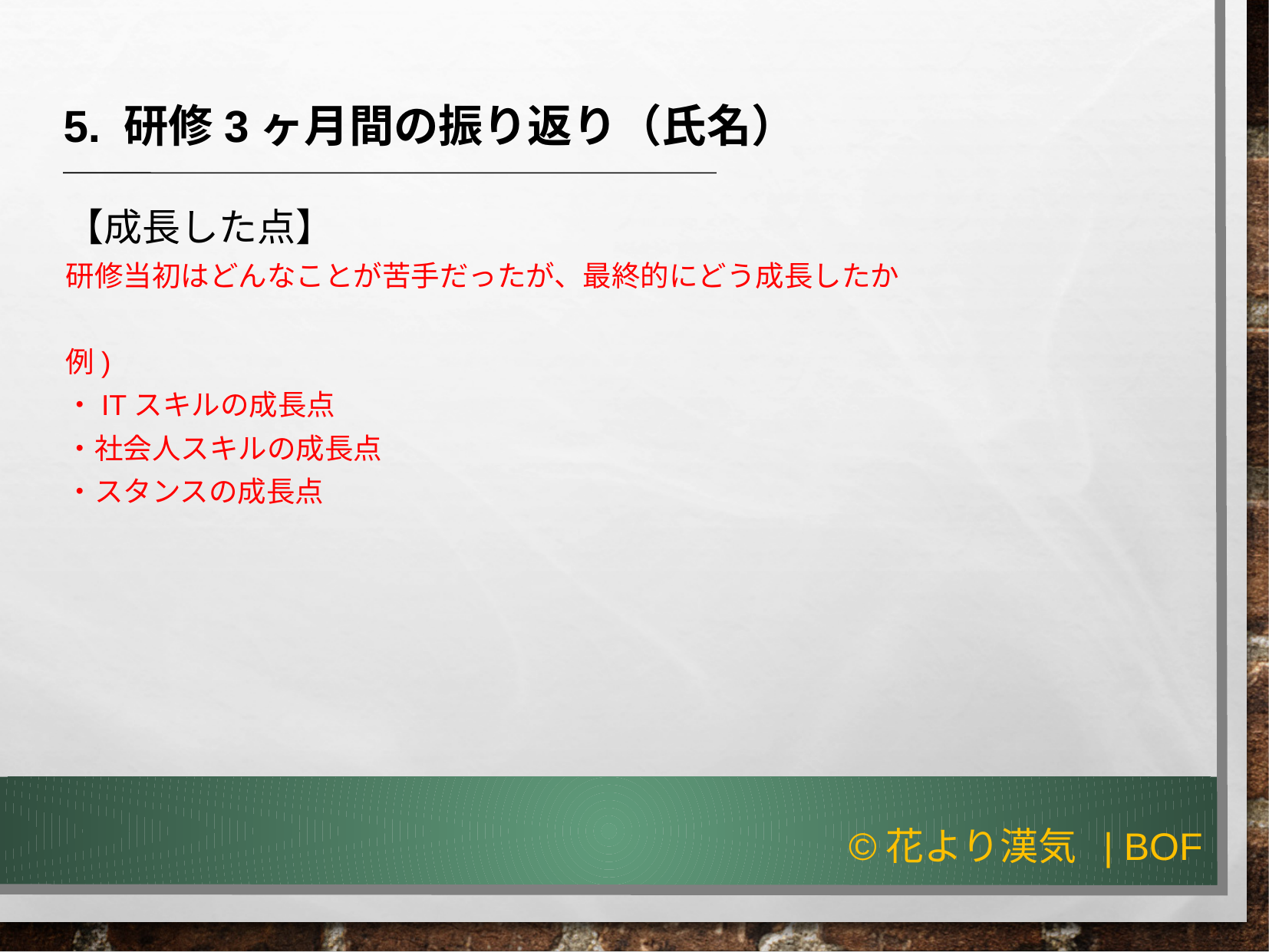

5. 研修3ヶ月間の振り返り（氏名）

【成長した点】
研修当初はどんなことが苦手だったが、最終的にどう成長したか

例)
・ITスキルの成長点
・社会人スキルの成長点
・スタンスの成長点

©花より漢気  | BOF